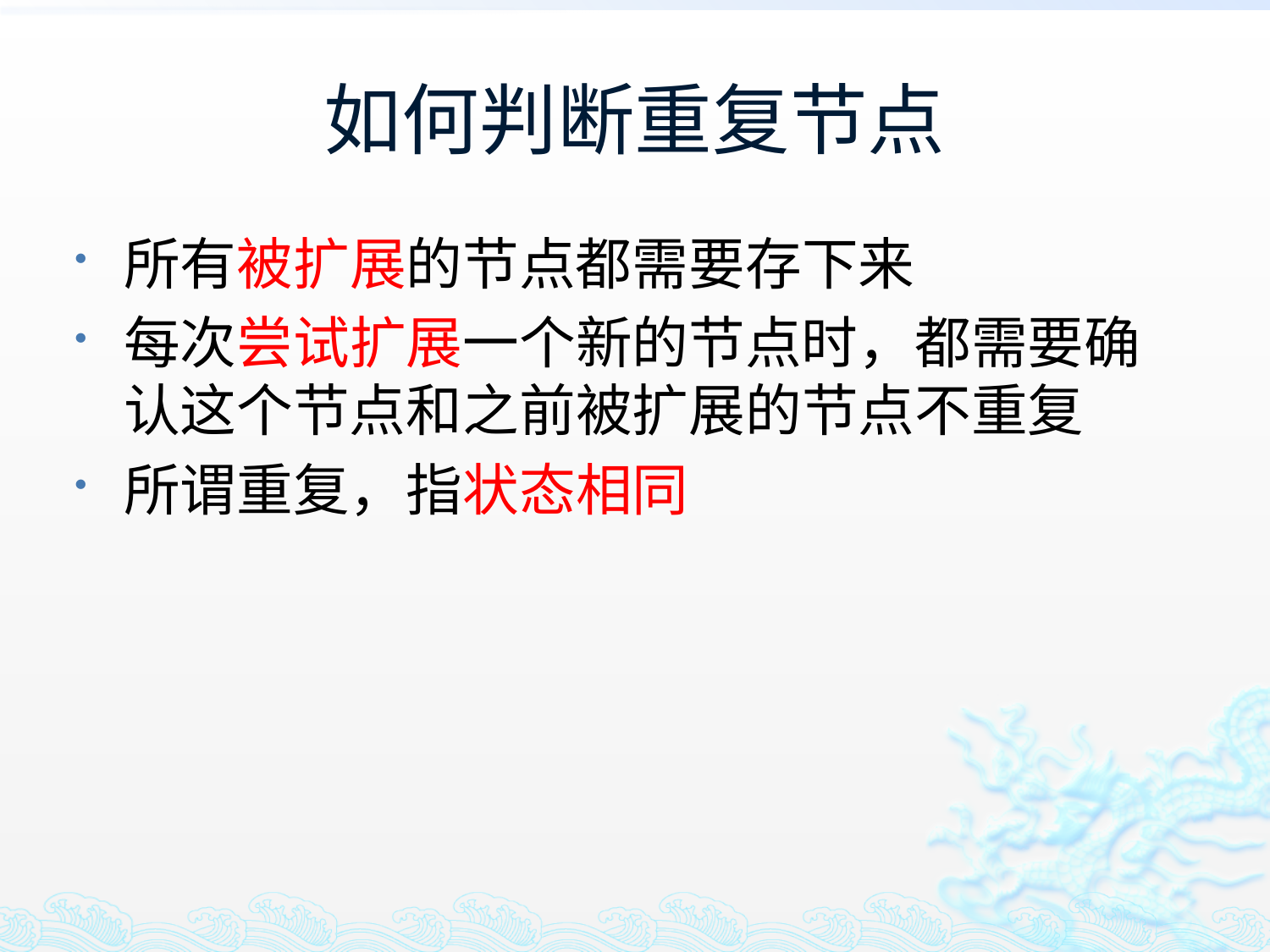

# 如何判断重复节点
所有被扩展的节点都需要存下来
每次尝试扩展一个新的节点时，都需要确认这个节点和之前被扩展的节点不重复
所谓重复，指状态相同